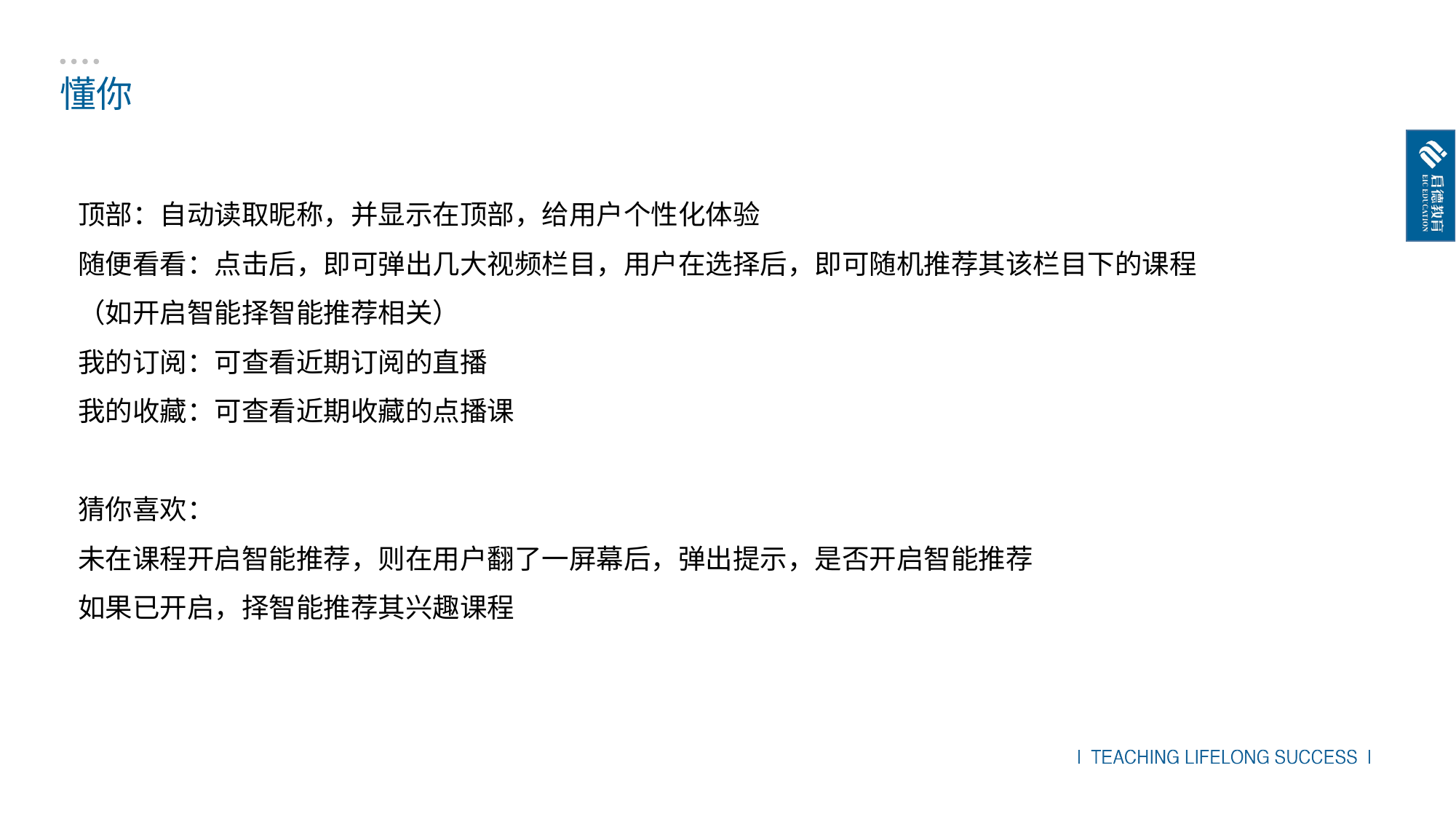

懂你
顶部：自动读取昵称，并显示在顶部，给用户个性化体验
随便看看：点击后，即可弹出几大视频栏目，用户在选择后，即可随机推荐其该栏目下的课程
（如开启智能择智能推荐相关）
我的订阅：可查看近期订阅的直播
我的收藏：可查看近期收藏的点播课

猜你喜欢：
未在课程开启智能推荐，则在用户翻了一屏幕后，弹出提示，是否开启智能推荐
如果已开启，择智能推荐其兴趣课程